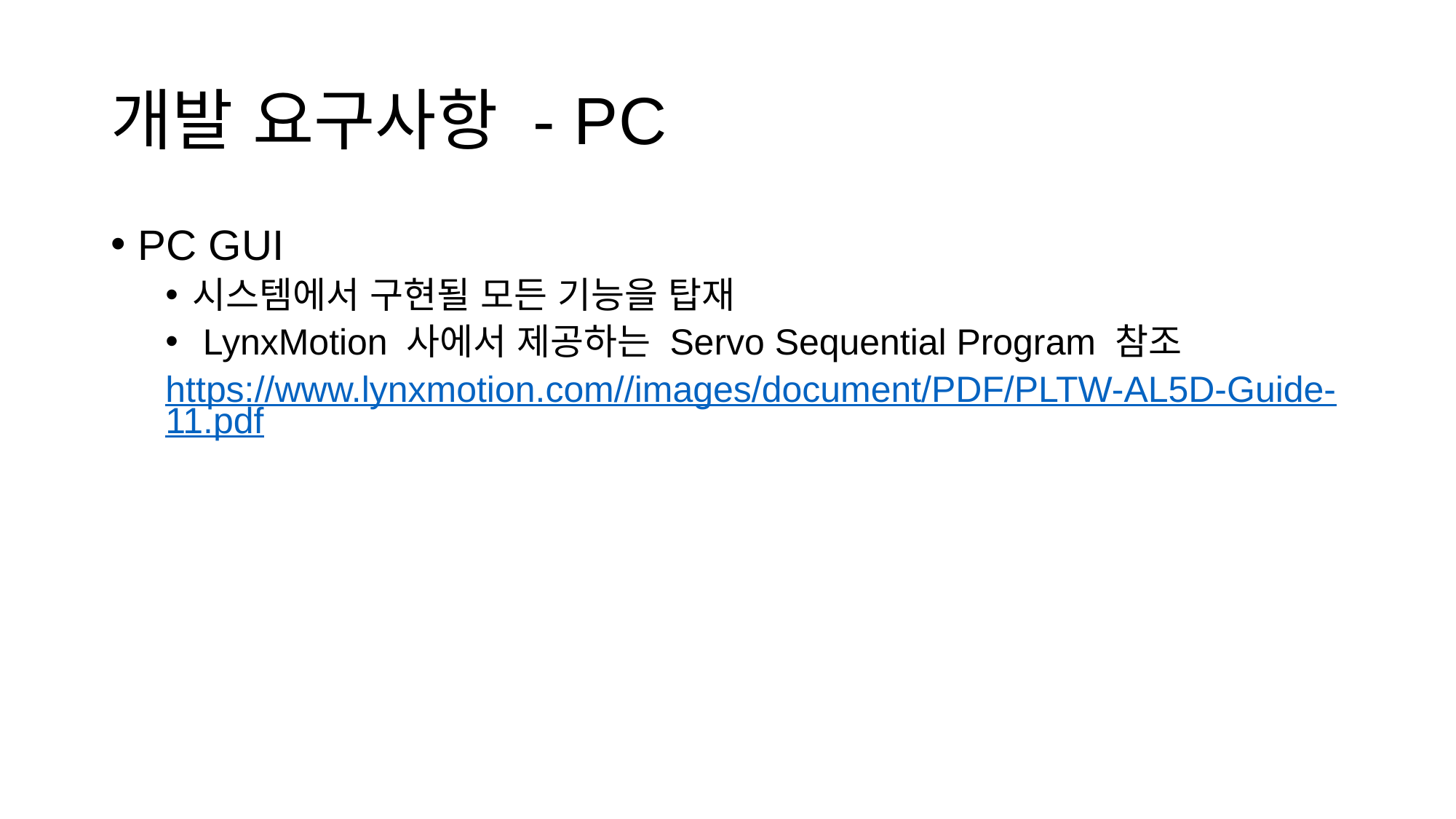

# 개발 요구사항 - PC
PC GUI
시스템에서 구현될 모든 기능을 탑재
 LynxMotion 사에서 제공하는 Servo Sequential Program 참조
https://www.lynxmotion.com//images/document/PDF/PLTW-AL5D-Guide-11.pdf